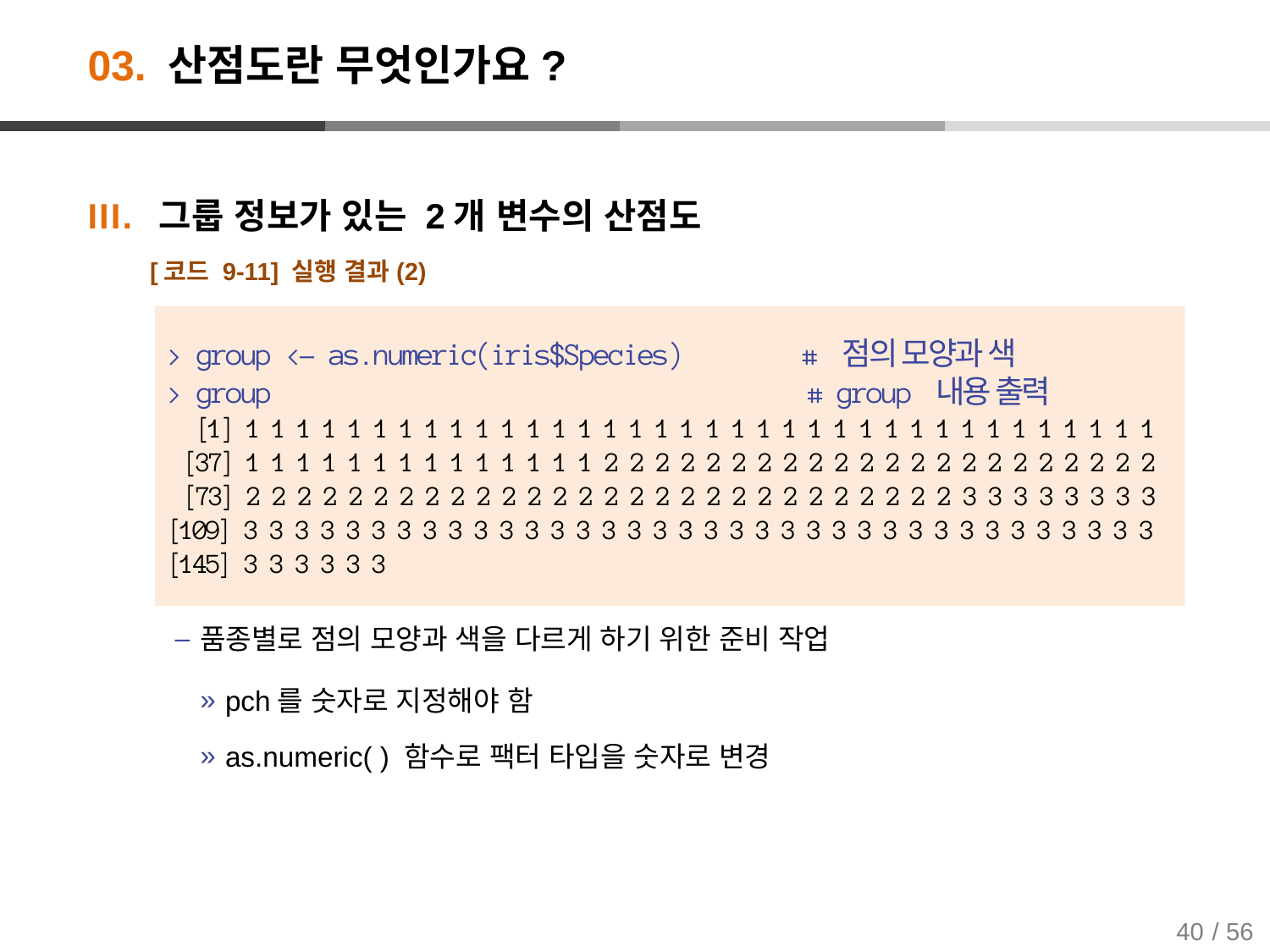

# 03. 산점도란 무엇인가요?
그룹 정보가 있는 2개 변수의 산점도
[코드 9-11] 실행 결과(2)

품종별로 점의 모양과 색을 다르게 하기 위한 준비 작업
pch를 숫자로 지정해야 함
as.numeric( ) 함수로 팩터 타입을 숫자로 변경
> group <- as.numeric(iris$Species) 	# 점의 모양과 색
> group 				         # group 내용 출력
  [1] 1 1 1 1 1 1 1 1 1 1 1 1 1 1 1 1 1 1 1 1 1 1 1 1 1 1 1 1 1 1 1 1 1 1 1 1
 [37] 1 1 1 1 1 1 1 1 1 1 1 1 1 1 2 2 2 2 2 2 2 2 2 2 2 2 2 2 2 2 2 2 2 2 2 2
 [73] 2 2 2 2 2 2 2 2 2 2 2 2 2 2 2 2 2 2 2 2 2 2 2 2 2 2 2 2 3 3 3 3 3 3 3 3
[109] 3 3 3 3 3 3 3 3 3 3 3 3 3 3 3 3 3 3 3 3 3 3 3 3 3 3 3 3 3 3 3 3 3 3 3 3
[145] 3 3 3 3 3 3